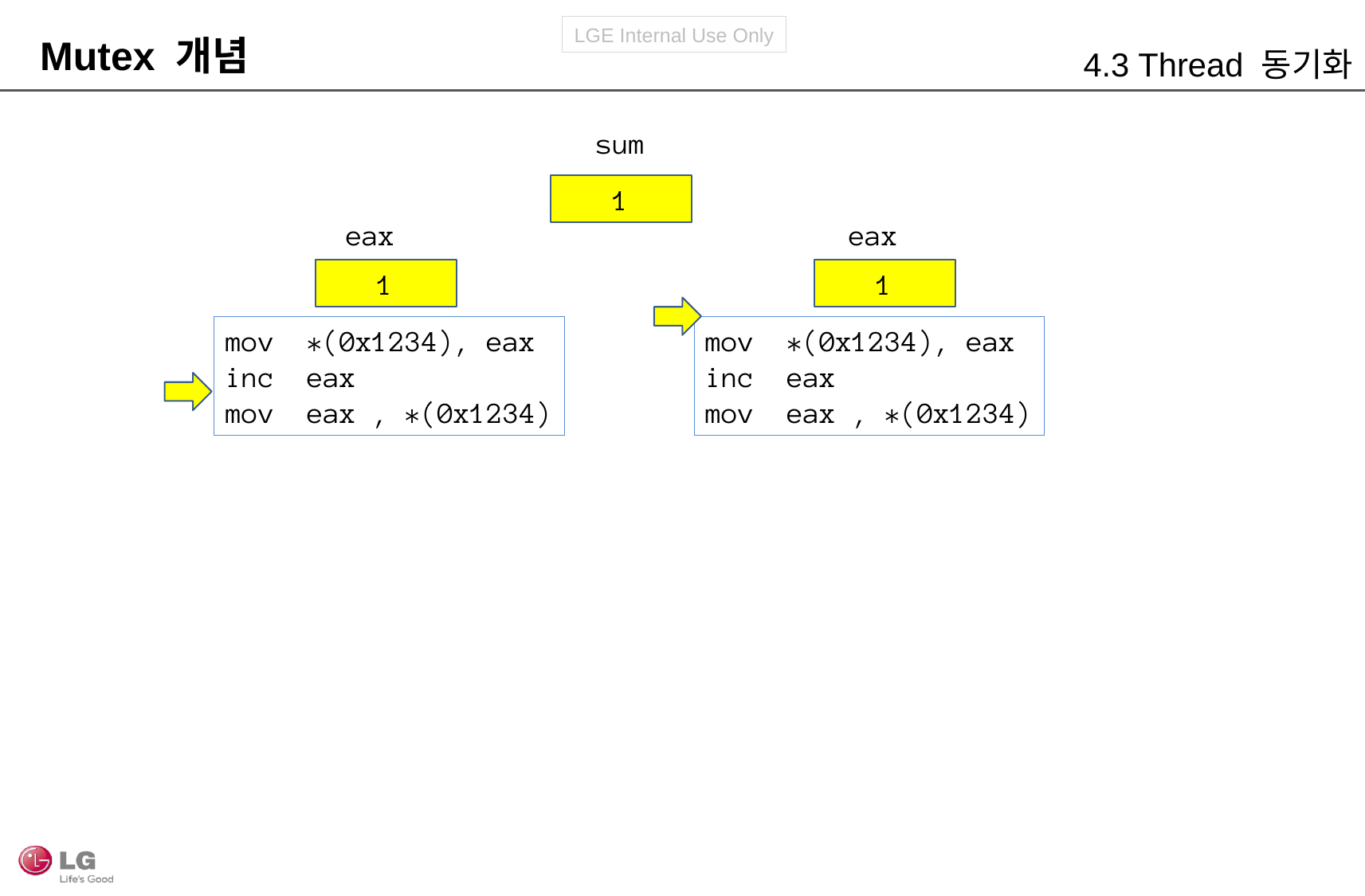

Mutex 개념
4.3 Thread 동기화

sum
1
eax
eax
1
1

mov  *(0x1234), eax
inc  eax
mov  eax , *(0x1234)
mov  *(0x1234), eax
inc  eax
mov  eax , *(0x1234)